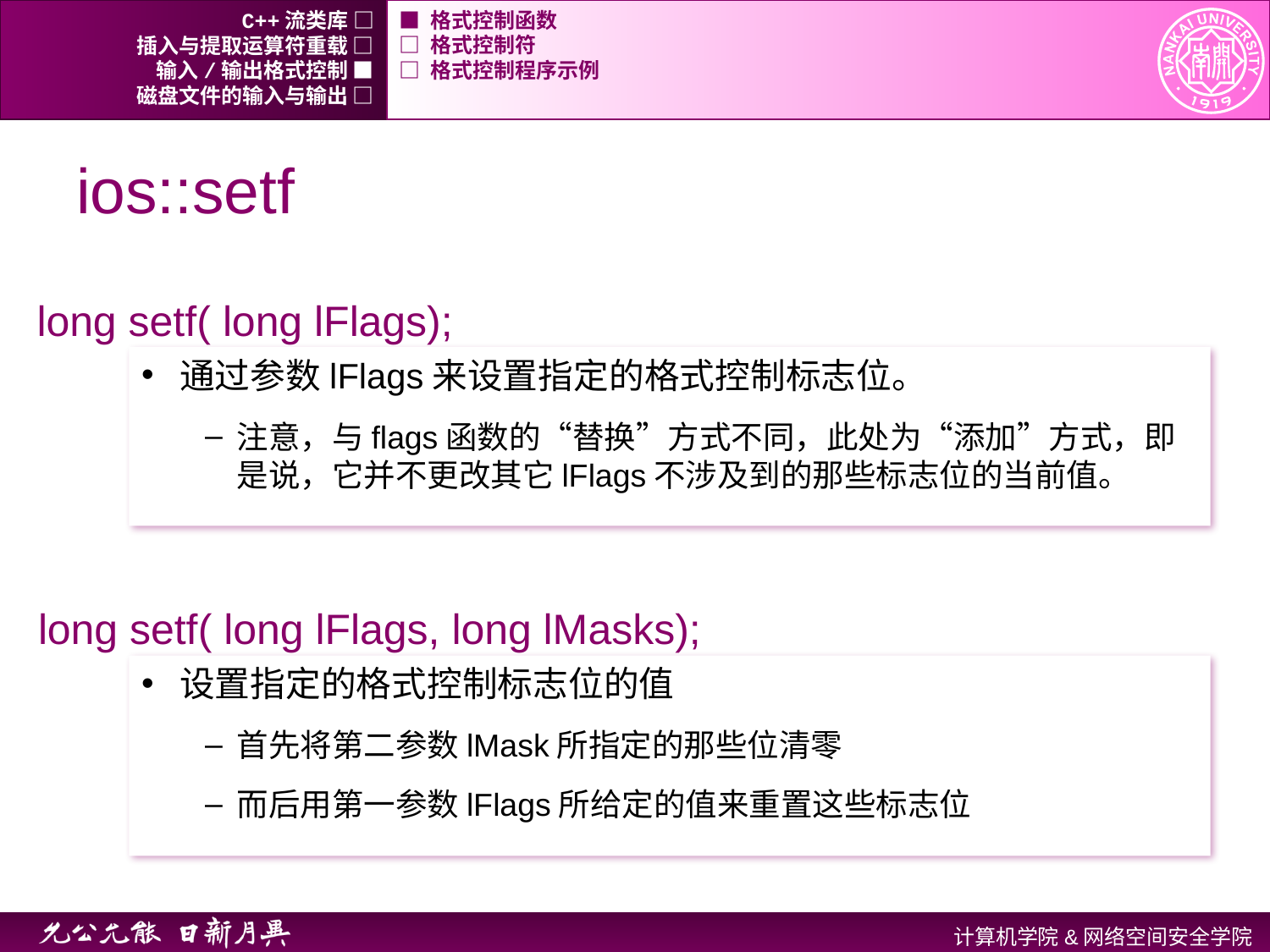

C++流类库 □
■ 格式控制函数
插入与提取运算符重载 □
□ 格式控制符
输入/输出格式控制 ■
□ 格式控制程序示例
磁盘文件的输入与输出 □
# ios::setf
long setf( long lFlags);
通过参数lFlags来设置指定的格式控制标志位。
注意，与flags函数的“替换”方式不同，此处为“添加”方式，即是说，它并不更改其它lFlags不涉及到的那些标志位的当前值。
long setf( long lFlags, long lMasks);
设置指定的格式控制标志位的值
首先将第二参数lMask所指定的那些位清零
而后用第一参数lFlags所给定的值来重置这些标志位